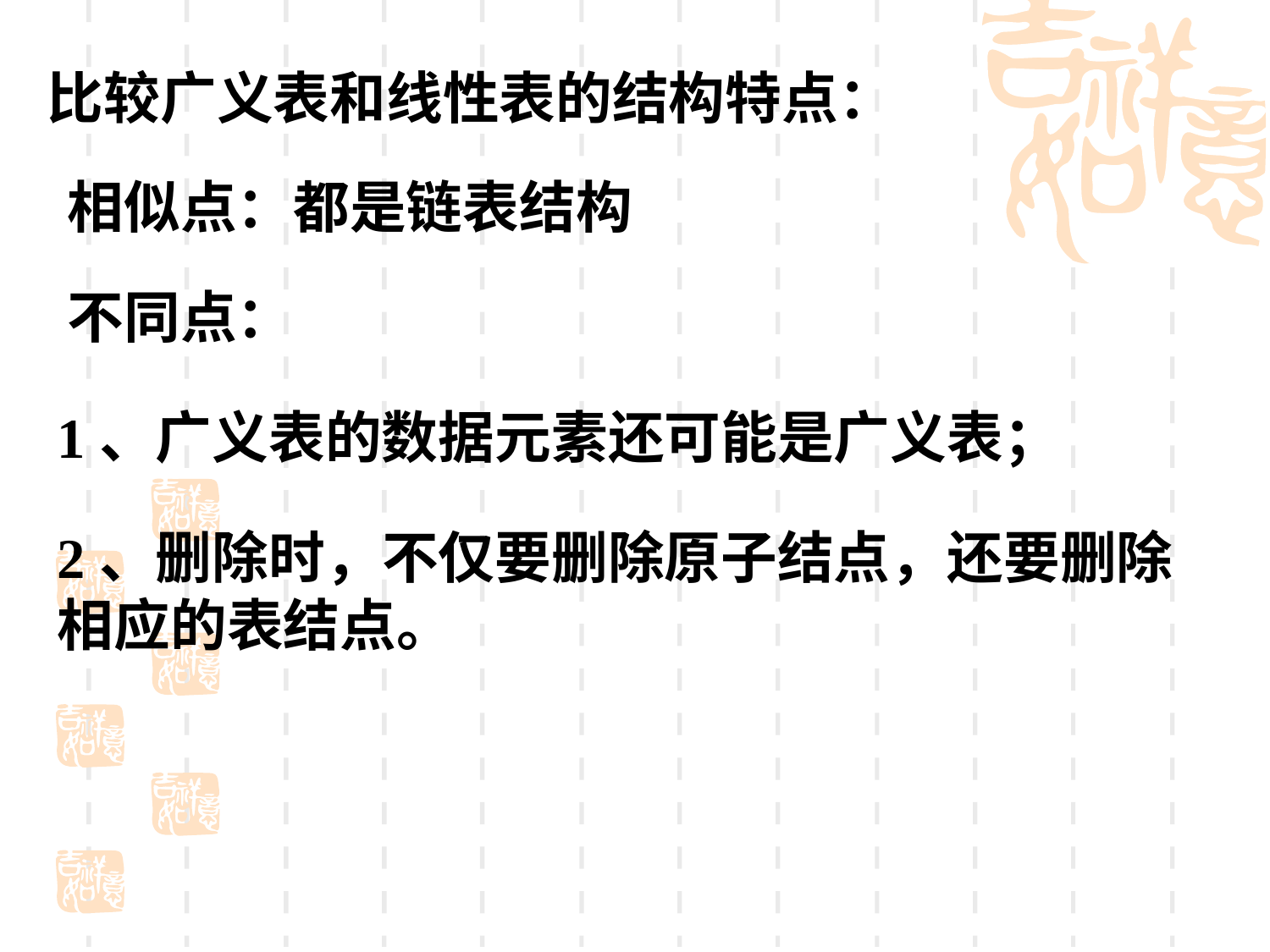

比较广义表和线性表的结构特点：
相似点：都是链表结构
不同点：
1、广义表的数据元素还可能是广义表；
2、删除时，不仅要删除原子结点，还要删除相应的表结点。